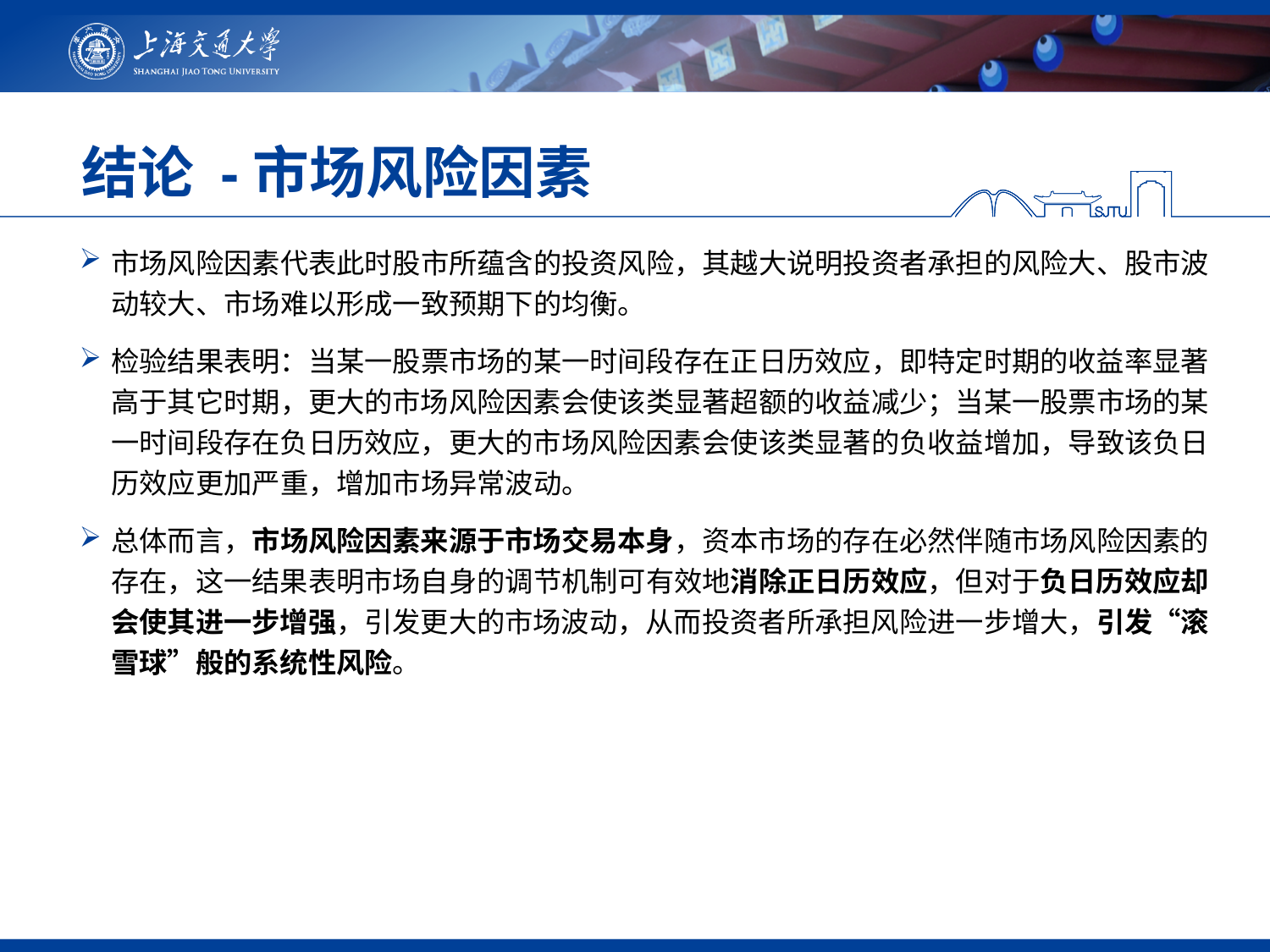

# 结论 -市场风险因素
市场风险因素代表此时股市所蕴含的投资风险，其越大说明投资者承担的风险大、股市波动较大、市场难以形成一致预期下的均衡。
检验结果表明：当某一股票市场的某一时间段存在正日历效应，即特定时期的收益率显著高于其它时期，更大的市场风险因素会使该类显著超额的收益减少；当某一股票市场的某一时间段存在负日历效应，更大的市场风险因素会使该类显著的负收益增加，导致该负日历效应更加严重，增加市场异常波动。
总体而言，市场风险因素来源于市场交易本身，资本市场的存在必然伴随市场风险因素的存在，这一结果表明市场自身的调节机制可有效地消除正日历效应，但对于负日历效应却会使其进一步增强，引发更大的市场波动，从而投资者所承担风险进一步增大，引发“滚雪球”般的系统性风险。